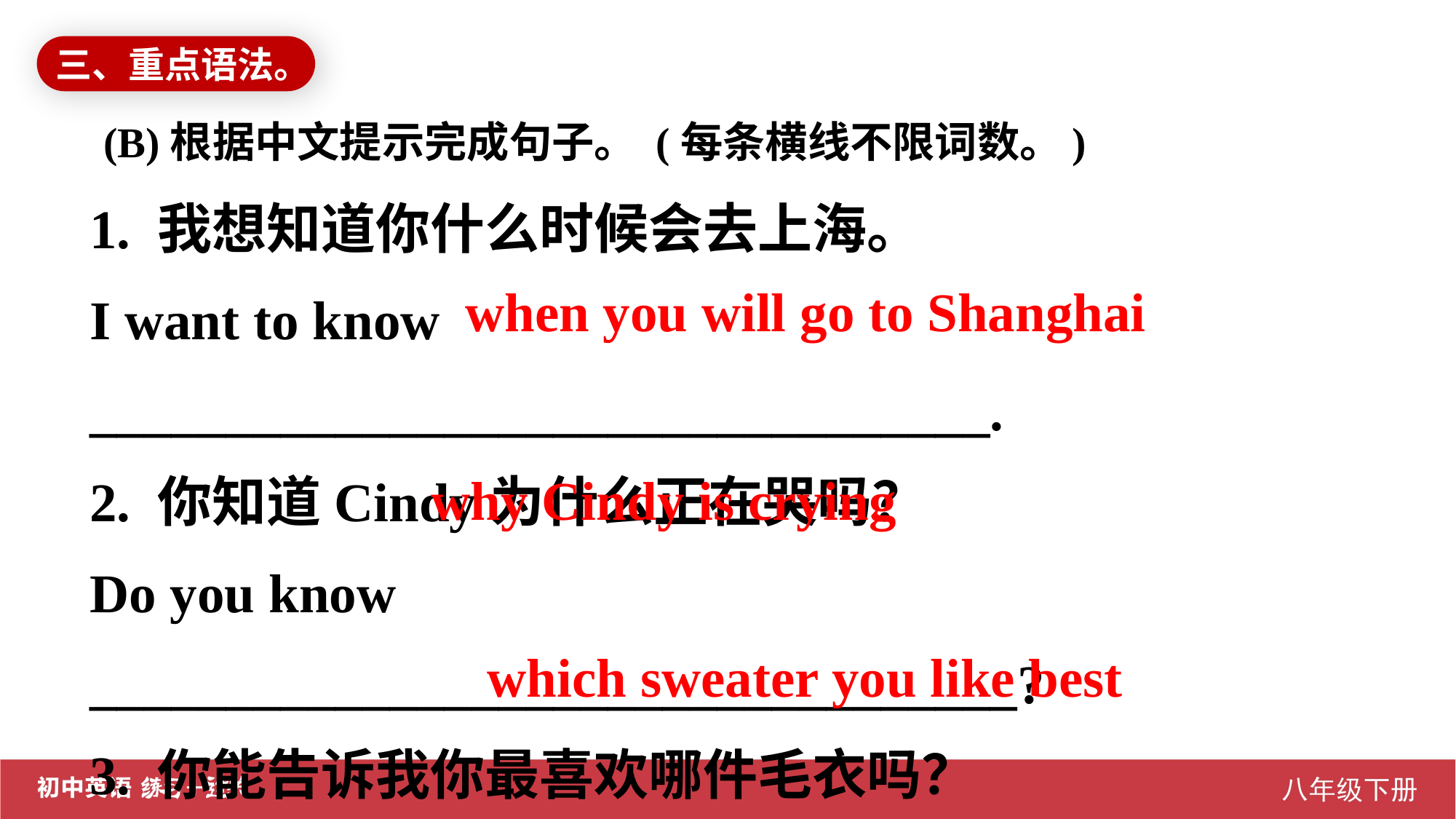

三、重点语法。
 (B)根据中文提示完成句子。 (每条横线不限词数。)
1. 我想知道你什么时候会去上海。
I want to know _________________________________.
2. 你知道Cindy为什么正在哭吗？
Do you know  __________________________________?
3. 你能告诉我你最喜欢哪件毛衣吗？
Can you tell me  ________________________________?
when you will go to Shanghai
why Cindy is crying
which sweater you like best